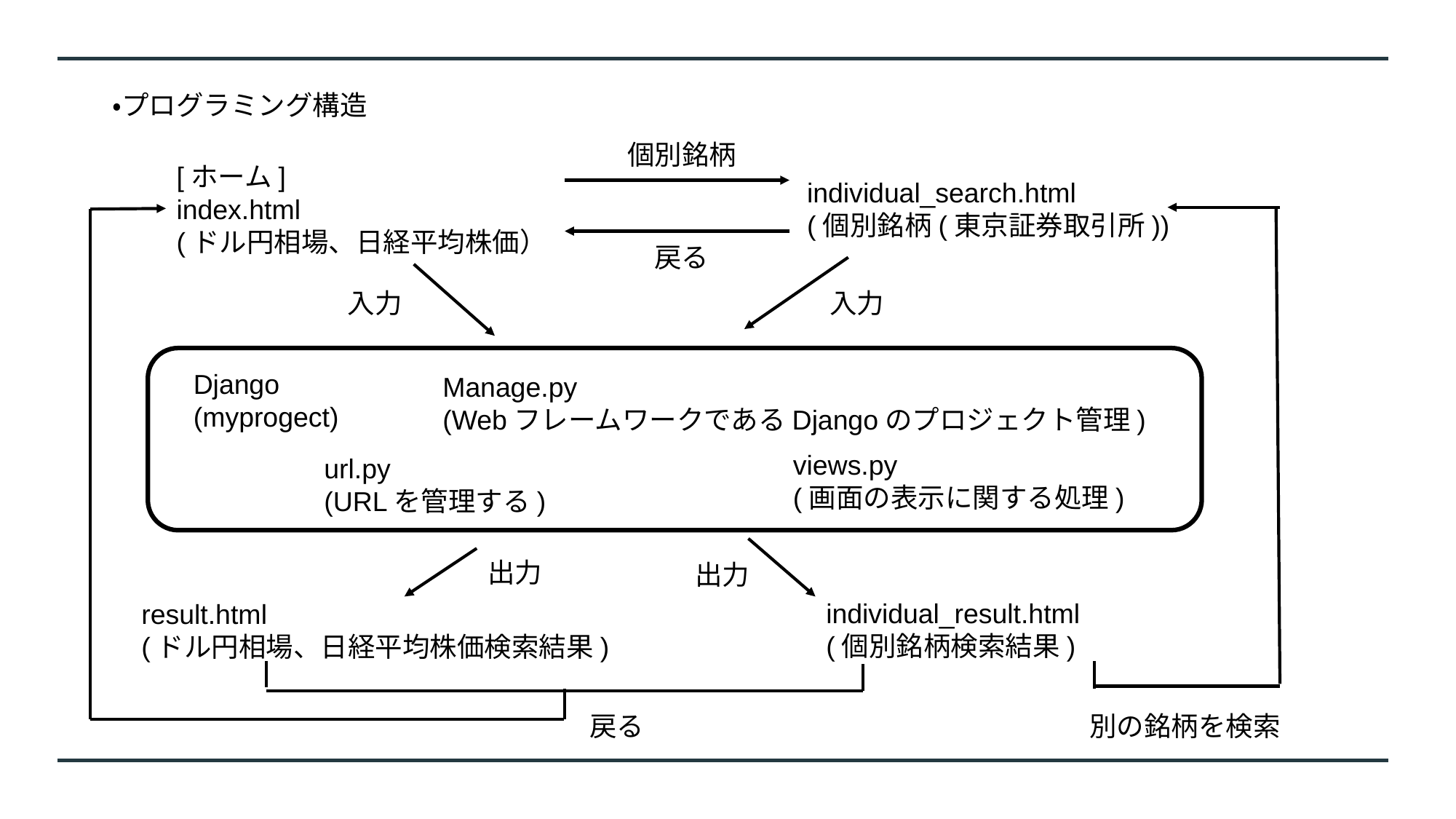

・プログラミング構造
個別銘柄
[ホーム]
index.html
(ドル円相場、日経平均株価）
individual_search.html
(個別銘柄(東京証券取引所))
戻る
入力
入力

Django
(myprogect)
Manage.py
(WebフレームワークであるDjangoのプロジェクト管理)
views.py
(画面の表示に関する処理)
url.py
(URLを管理する)
出力
出力
individual_result.html
(個別銘柄検索結果)
result.html
(ドル円相場、日経平均株価検索結果)
戻る
別の銘柄を検索